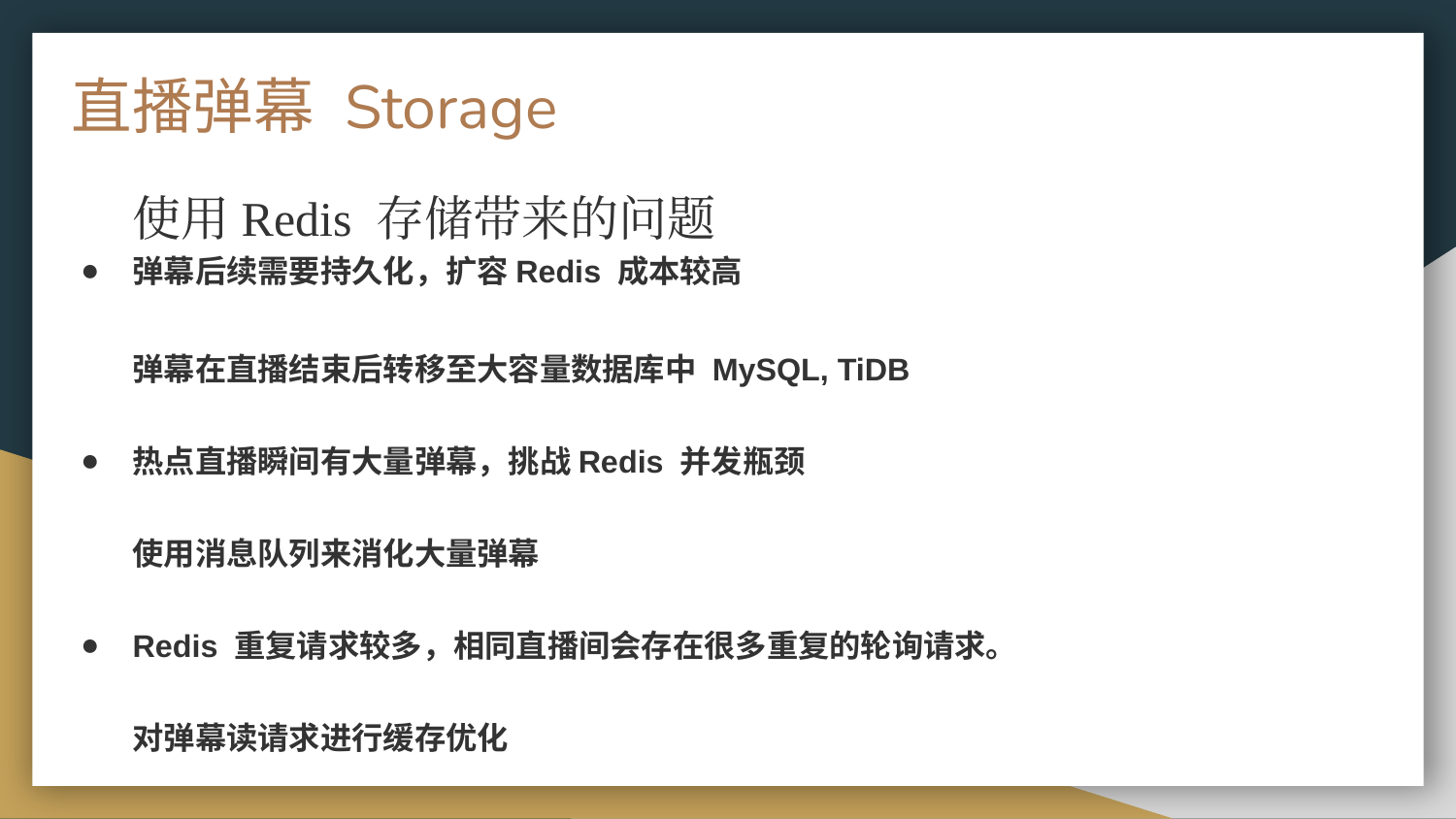

# 直播弹幕 Storage
使用Redis 存储带来的问题
弹幕后续需要持久化，扩容Redis 成本较高
弹幕在直播结束后转移至大容量数据库中 MySQL, TiDB
热点直播瞬间有大量弹幕，挑战Redis 并发瓶颈
使用消息队列来消化大量弹幕
Redis 重复请求较多，相同直播间会存在很多重复的轮询请求。
对弹幕读请求进行缓存优化